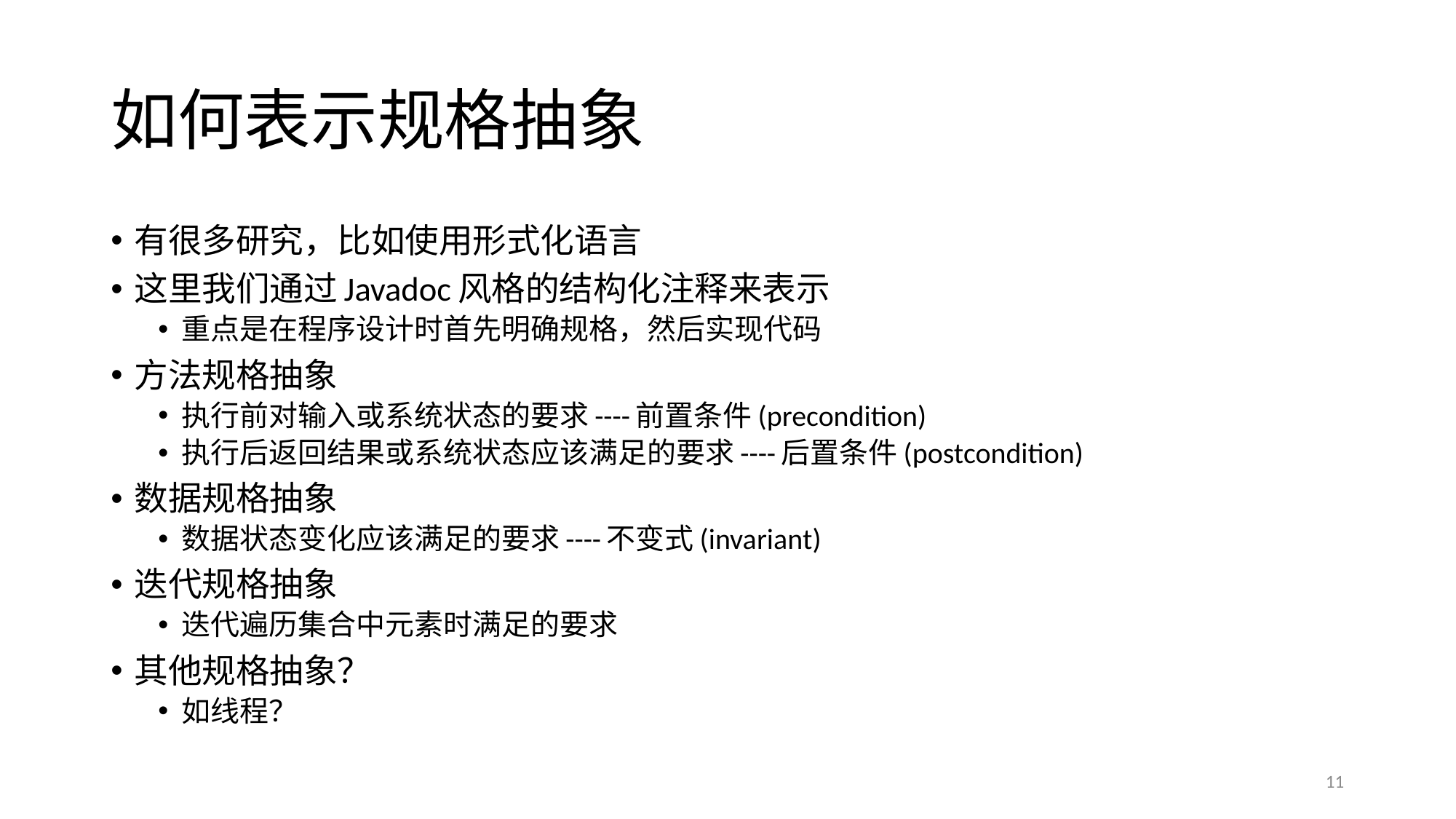

# 如何表示规格抽象
有很多研究，比如使用形式化语言
这里我们通过Javadoc风格的结构化注释来表示
重点是在程序设计时首先明确规格，然后实现代码
方法规格抽象
执行前对输入或系统状态的要求----前置条件(precondition)
执行后返回结果或系统状态应该满足的要求----后置条件(postcondition)
数据规格抽象
数据状态变化应该满足的要求----不变式(invariant)
迭代规格抽象
迭代遍历集合中元素时满足的要求
其他规格抽象？
如线程？
11